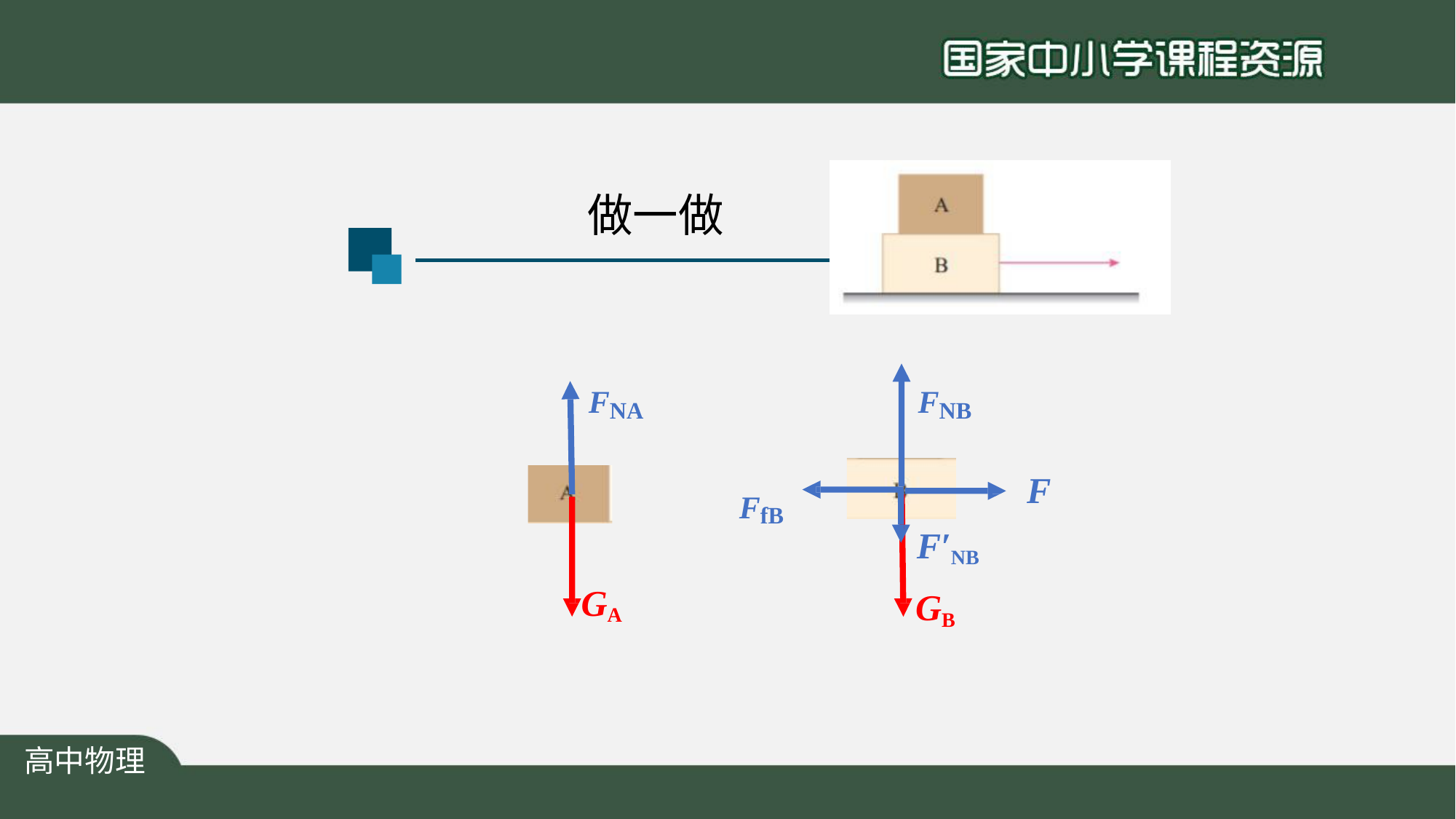

做一做

FNA
FNB

F

FfB

F′NB  GB
GA
高中物理